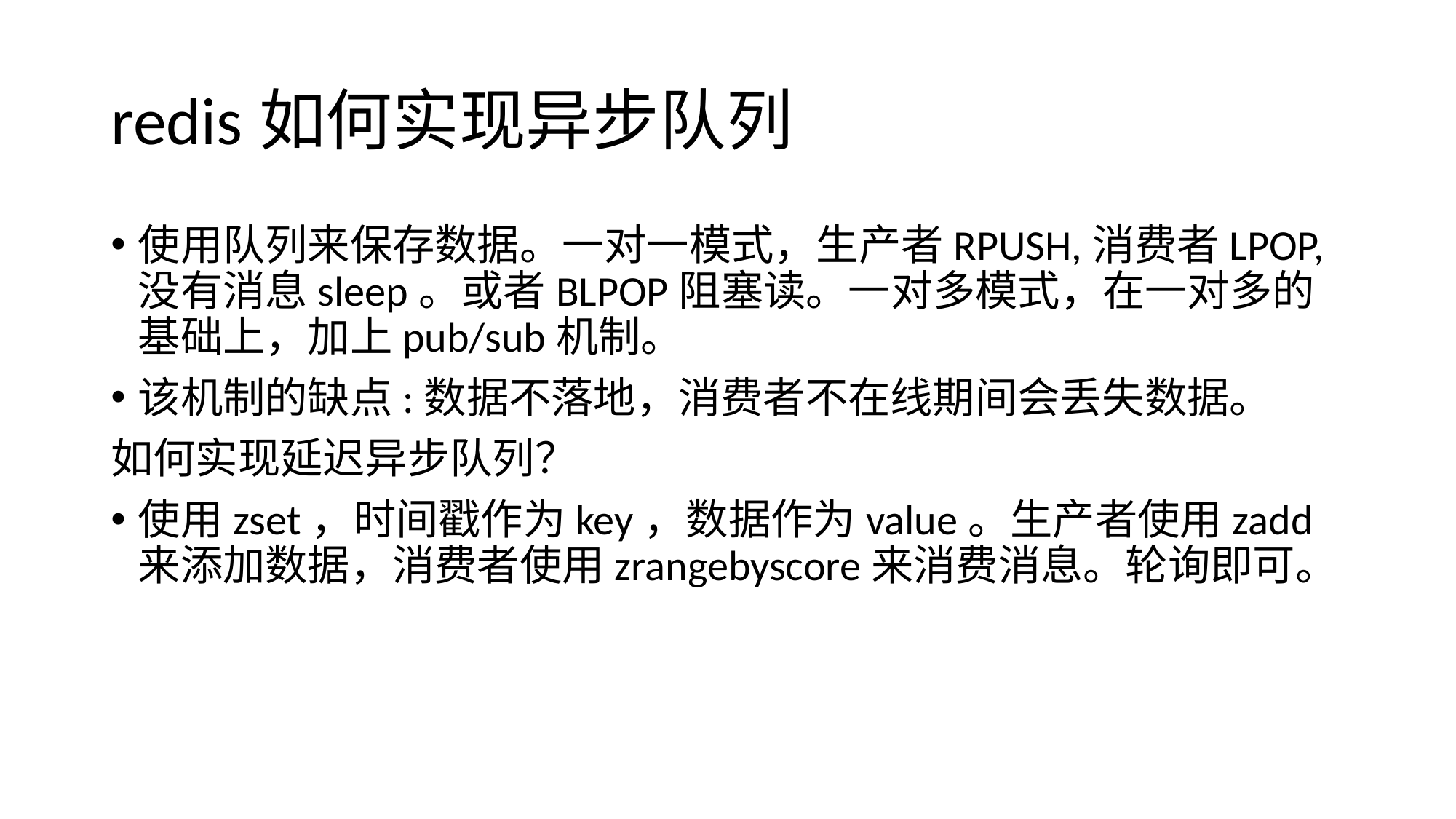

# redis如何实现异步队列
使用队列来保存数据。一对一模式，生产者RPUSH,消费者LPOP,没有消息sleep。或者BLPOP阻塞读。一对多模式，在一对多的基础上，加上pub/sub机制。
该机制的缺点:数据不落地，消费者不在线期间会丢失数据。
如何实现延迟异步队列？
使用zset，时间戳作为key，数据作为value。生产者使用zadd来添加数据，消费者使用zrangebyscore来消费消息。轮询即可。